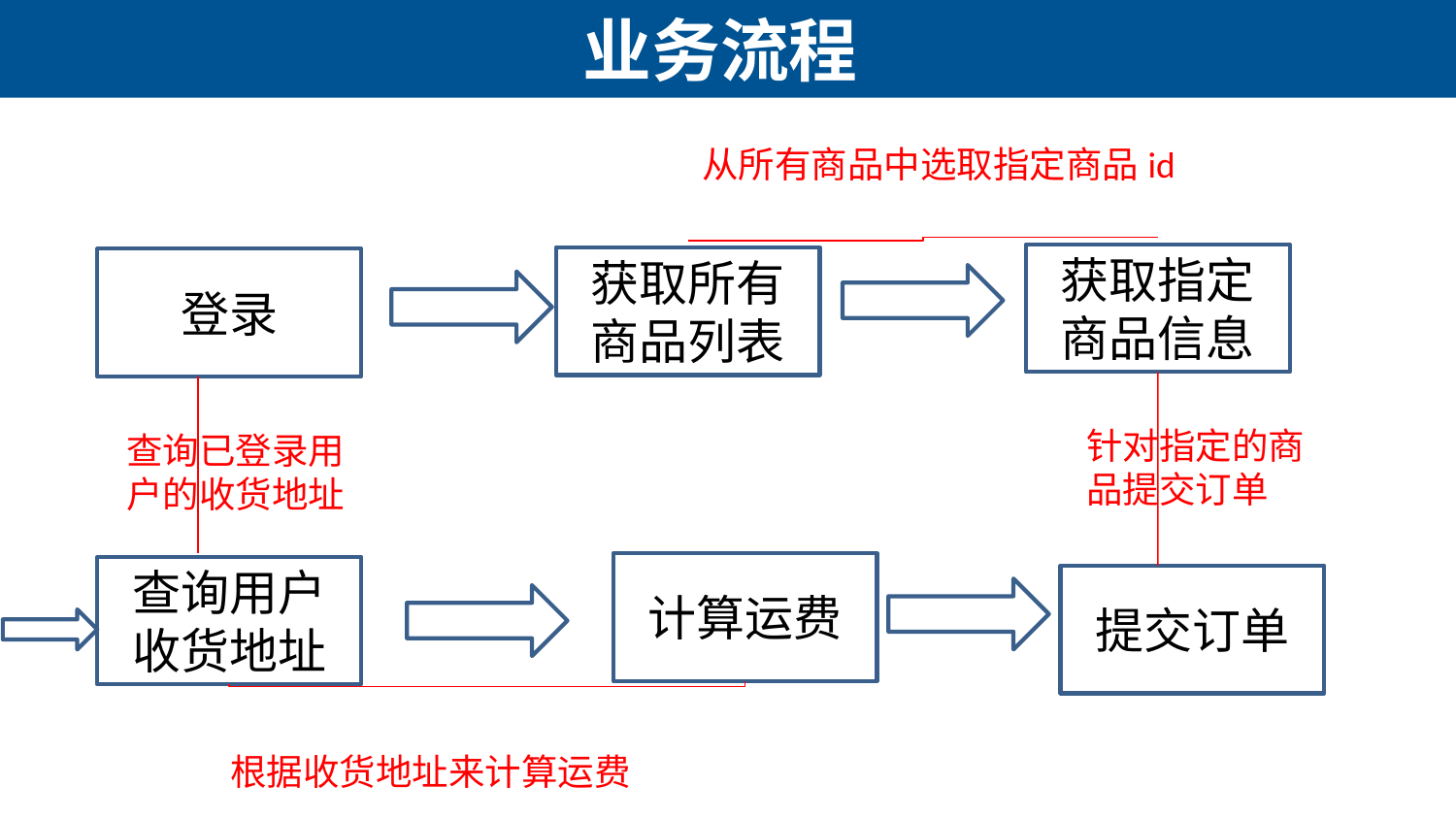

# 业务流程
从所有商品中选取指定商品id
获取指定商品信息
获取所有商品列表
登录

针对指定的商品提交订单
查询已登录用户的收货地址
计算运费
查询用户收货地址
提交订单

根据收货地址来计算运费